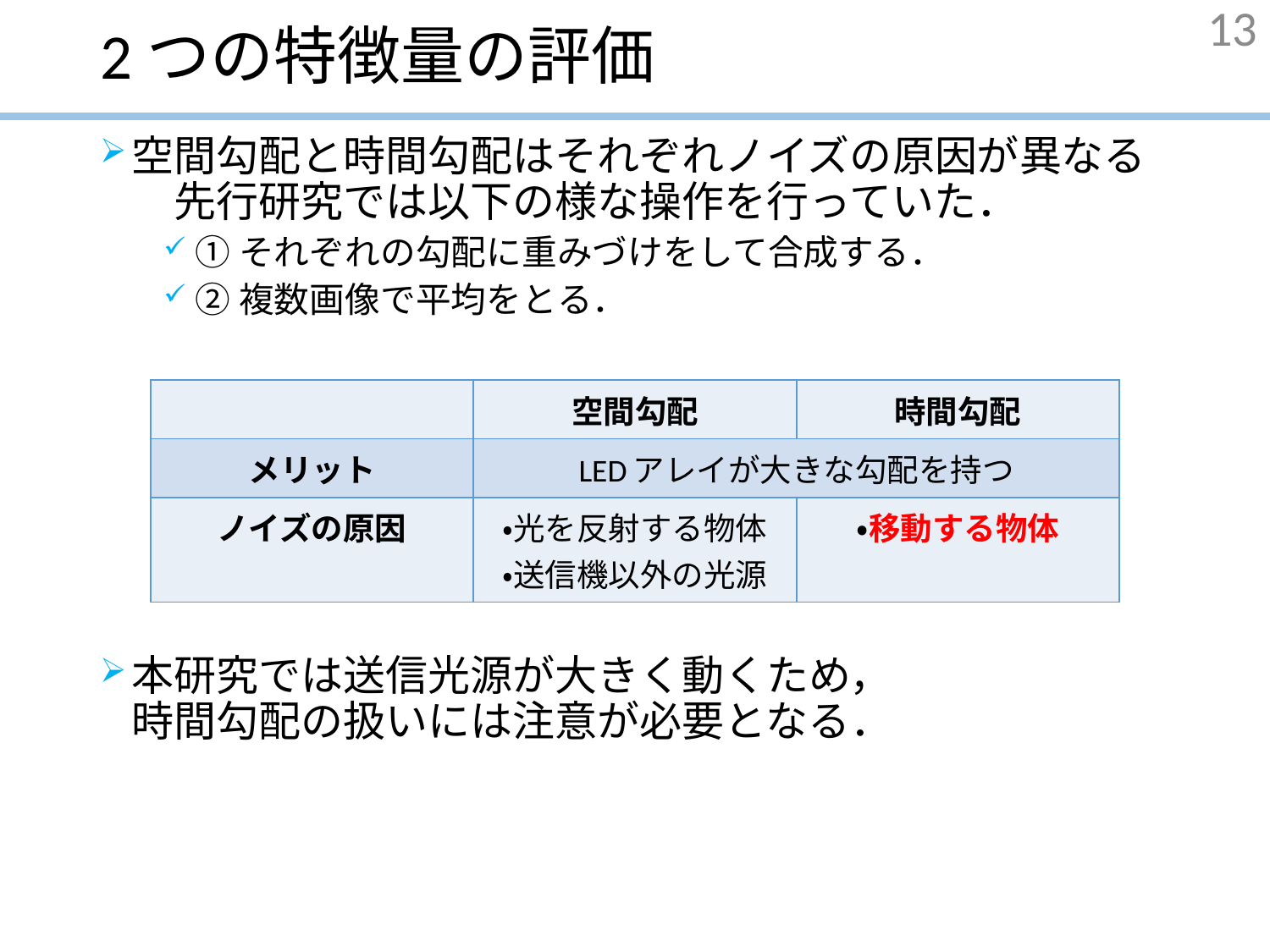

# 2つの特徴量の評価
13
空間勾配と時間勾配はそれぞれノイズの原因が異なる　先行研究では以下の様な操作を行っていた．
①それぞれの勾配に重みづけをして合成する．
②複数画像で平均をとる．

本研究では送信光源が大きく動くため，　　　　　　時間勾配の扱いには注意が必要となる．
|  | 空間勾配 | 時間勾配 |
| --- | --- | --- |
| メリット | LEDアレイが大きな勾配を持つ |  |
| ノイズの原因 | ・光を反射する物体 ・送信機以外の光源 | ・移動する物体 |